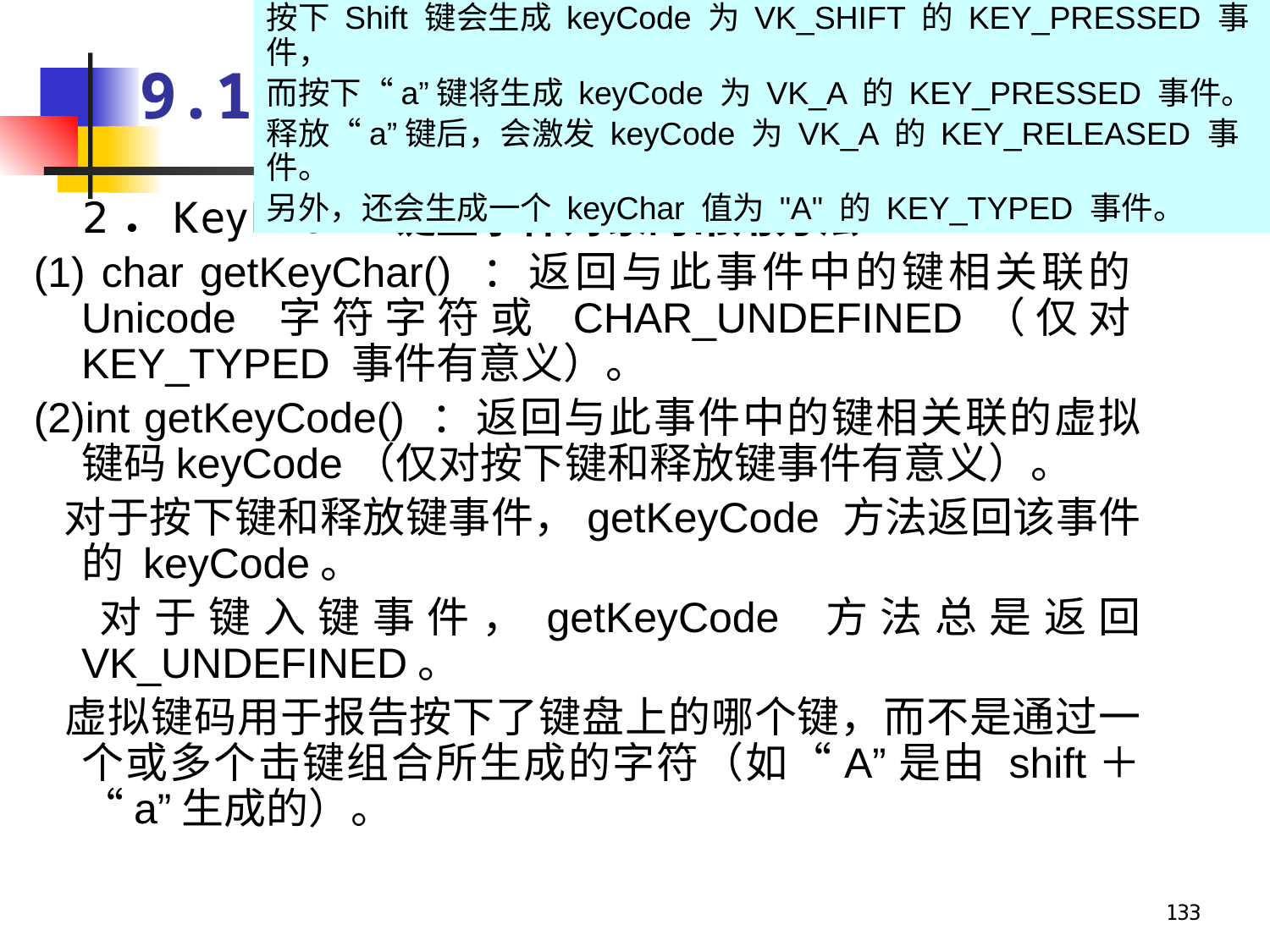

# 9.12 键盘事件
例如，按下 Shift 键+ “a”键:
按下 Shift 键会生成 keyCode 为 VK_SHIFT 的 KEY_PRESSED 事件，
而按下“a”键将生成 keyCode 为 VK_A 的 KEY_PRESSED 事件。
释放“a”键后，会激发 keyCode 为 VK_A 的 KEY_RELEASED 事件。
另外，还会生成一个 keyChar 值为 "A" 的 KEY_TYPED 事件。
    2．KeyEvent 键盘事件对象的常用方法
(1) char getKeyChar() ：返回与此事件中的键相关联的Unicode 字符字符或 CHAR_UNDEFINED（仅对KEY_TYPED 事件有意义）。
(2)int getKeyCode() ：返回与此事件中的键相关联的虚拟键码keyCode（仅对按下键和释放键事件有意义）。
  对于按下键和释放键事件，getKeyCode 方法返回该事件的 keyCode。
  对于键入键事件，getKeyCode 方法总是返回 VK_UNDEFINED。
  虚拟键码用于报告按下了键盘上的哪个键，而不是通过一个或多个击键组合所生成的字符（如“A”是由 shift＋“a”生成的）。